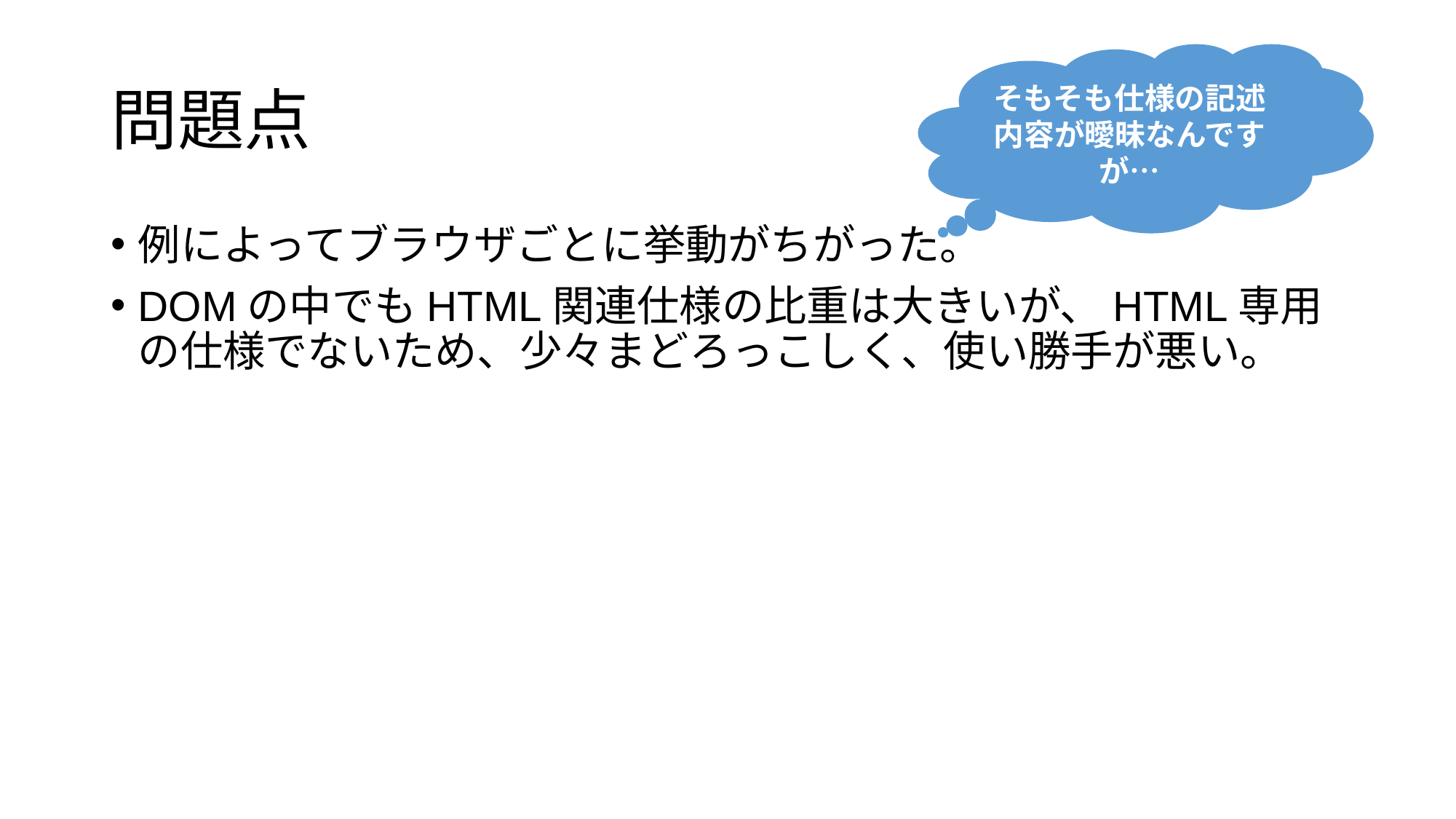

# 問題点
そもそも仕様の記述内容が曖昧なんですが…
例によってブラウザごとに挙動がちがった。
DOMの中でもHTML関連仕様の比重は大きいが、HTML専用の仕様でないため、少々まどろっこしく、使い勝手が悪い。